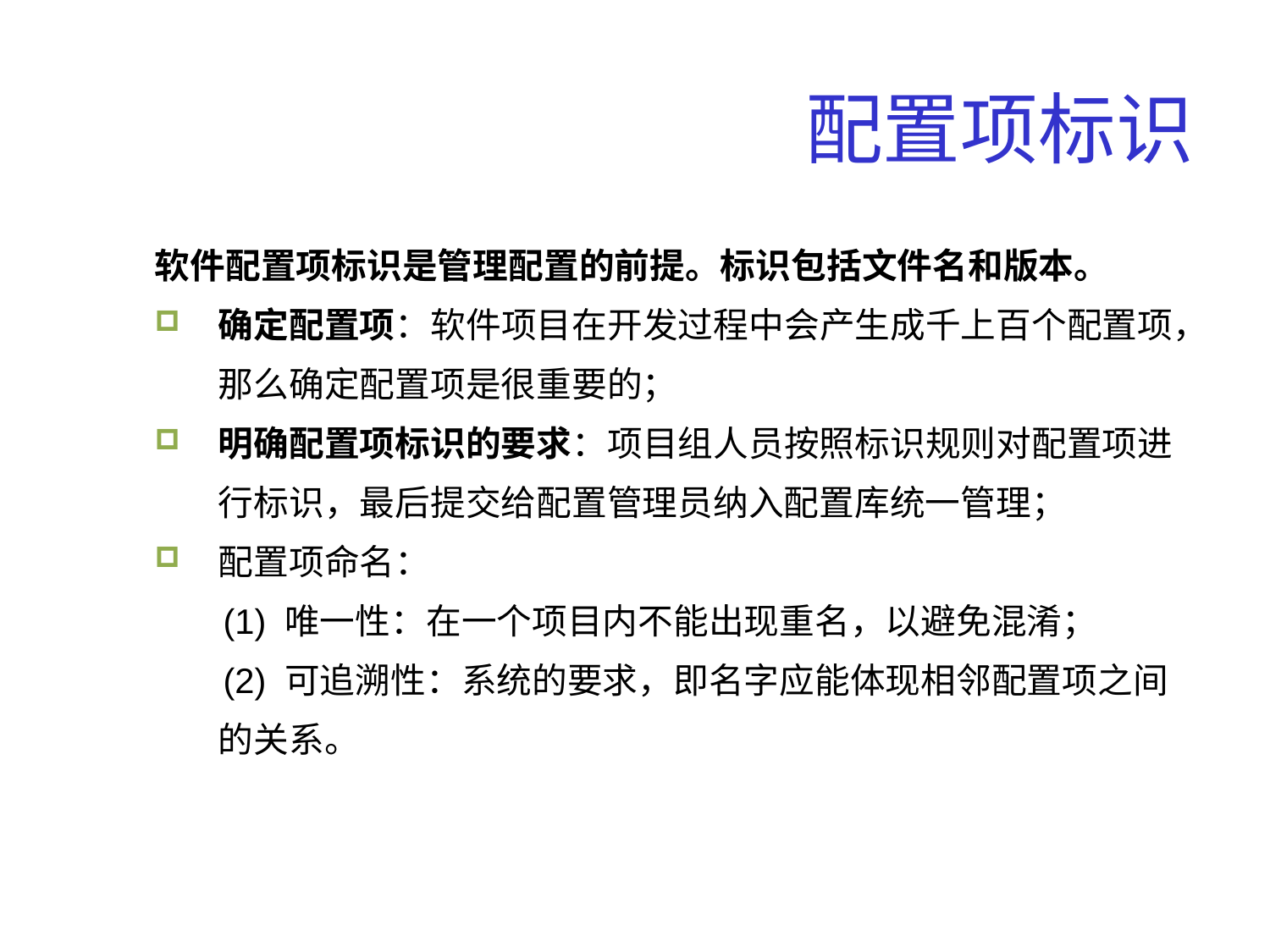

# 配置项标识
软件配置项标识是管理配置的前提。标识包括文件名和版本。
确定配置项：软件项目在开发过程中会产生成千上百个配置项，那么确定配置项是很重要的；
明确配置项标识的要求：项目组人员按照标识规则对配置项进行标识，最后提交给配置管理员纳入配置库统一管理；
配置项命名：
       (1) 唯一性：在一个项目内不能出现重名，以避免混淆；
       (2) 可追溯性：系统的要求，即名字应能体现相邻配置项之间的关系。